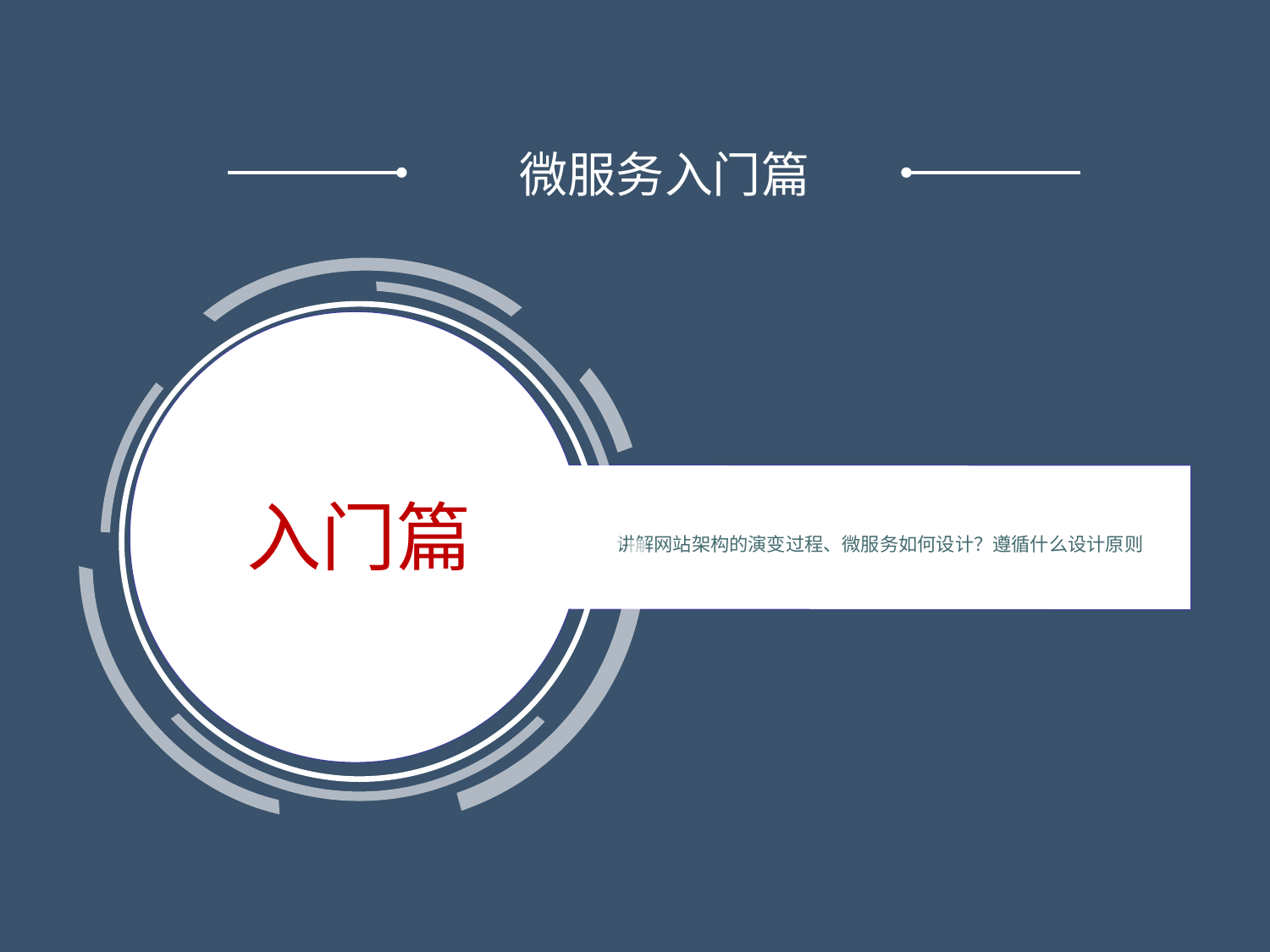

微服务入门篇

入门篇

讲解网站架构的演变过程、微服务如何设计？遵循什么设计原则